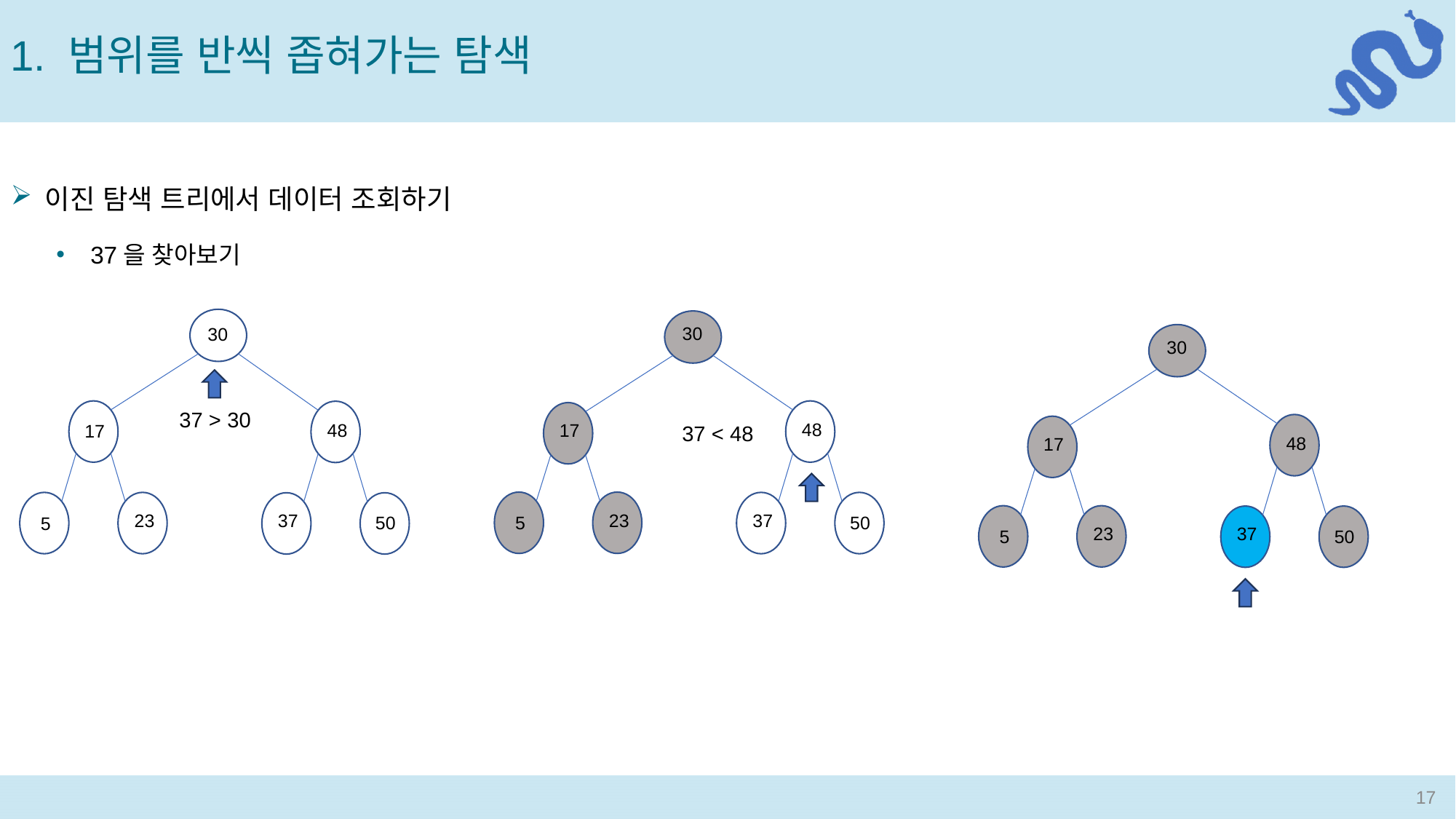

1. 범위를 반씩 좁혀가는 탐색
이진 탐색 트리에서 데이터 조회하기
37을 찾아보기

30

37 > 30
48
17
23
37
50
5

30
48
17
23
37
50
5

30
48
17
23
37
50
5
37 < 48

17